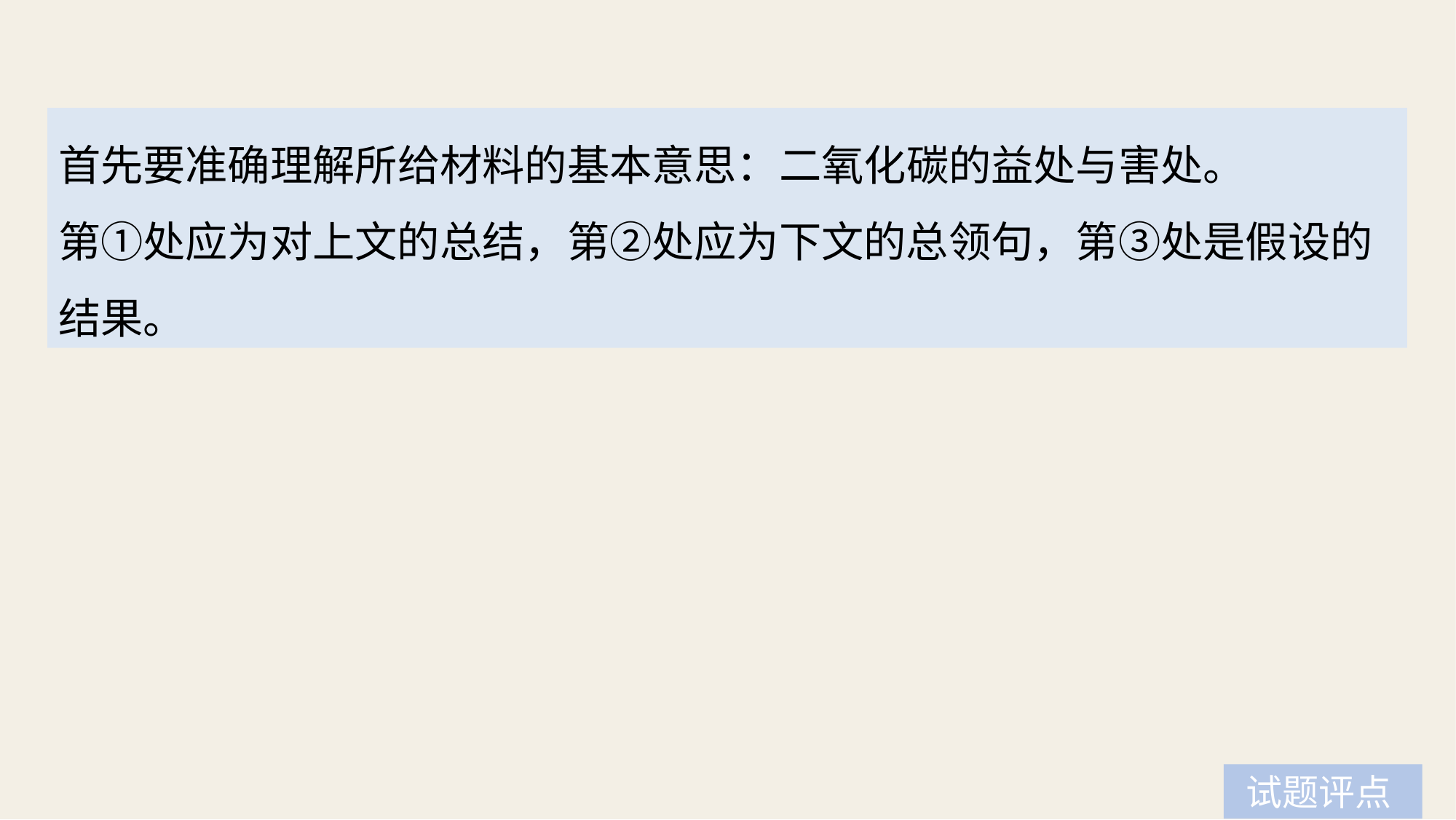

首先要准确理解所给材料的基本意思：二氧化碳的益处与害处。
第①处应为对上文的总结，第②处应为下文的总领句，第③处是假设的结果。
试题评点